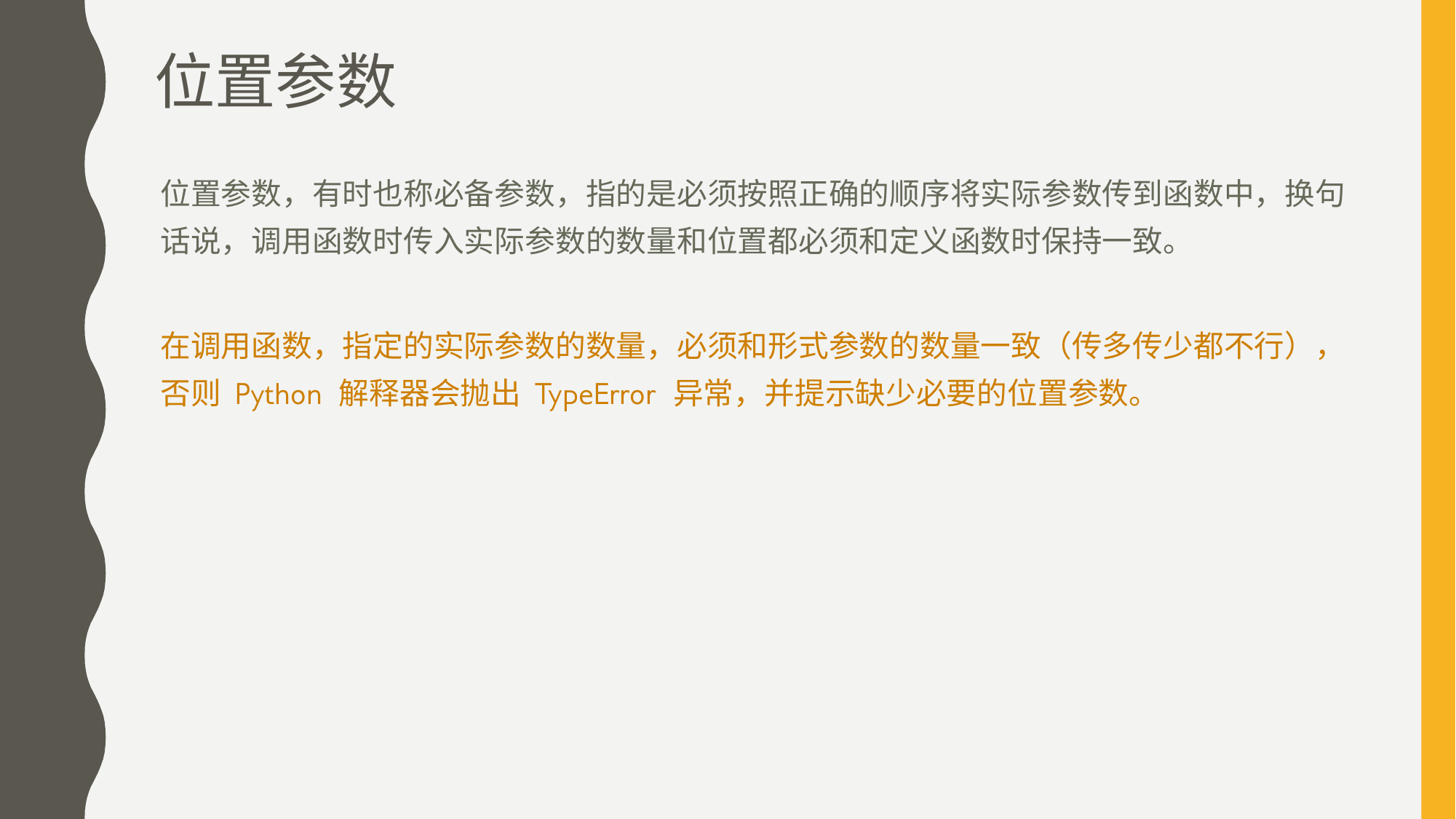

# 位置参数
位置参数，有时也称必备参数，指的是必须按照正确的顺序将实际参数传到函数中，换句话说，调用函数时传入实际参数的数量和位置都必须和定义函数时保持一致。

在调用函数，指定的实际参数的数量，必须和形式参数的数量一致（传多传少都不行），否则 Python 解释器会抛出 TypeError 异常，并提示缺少必要的位置参数。